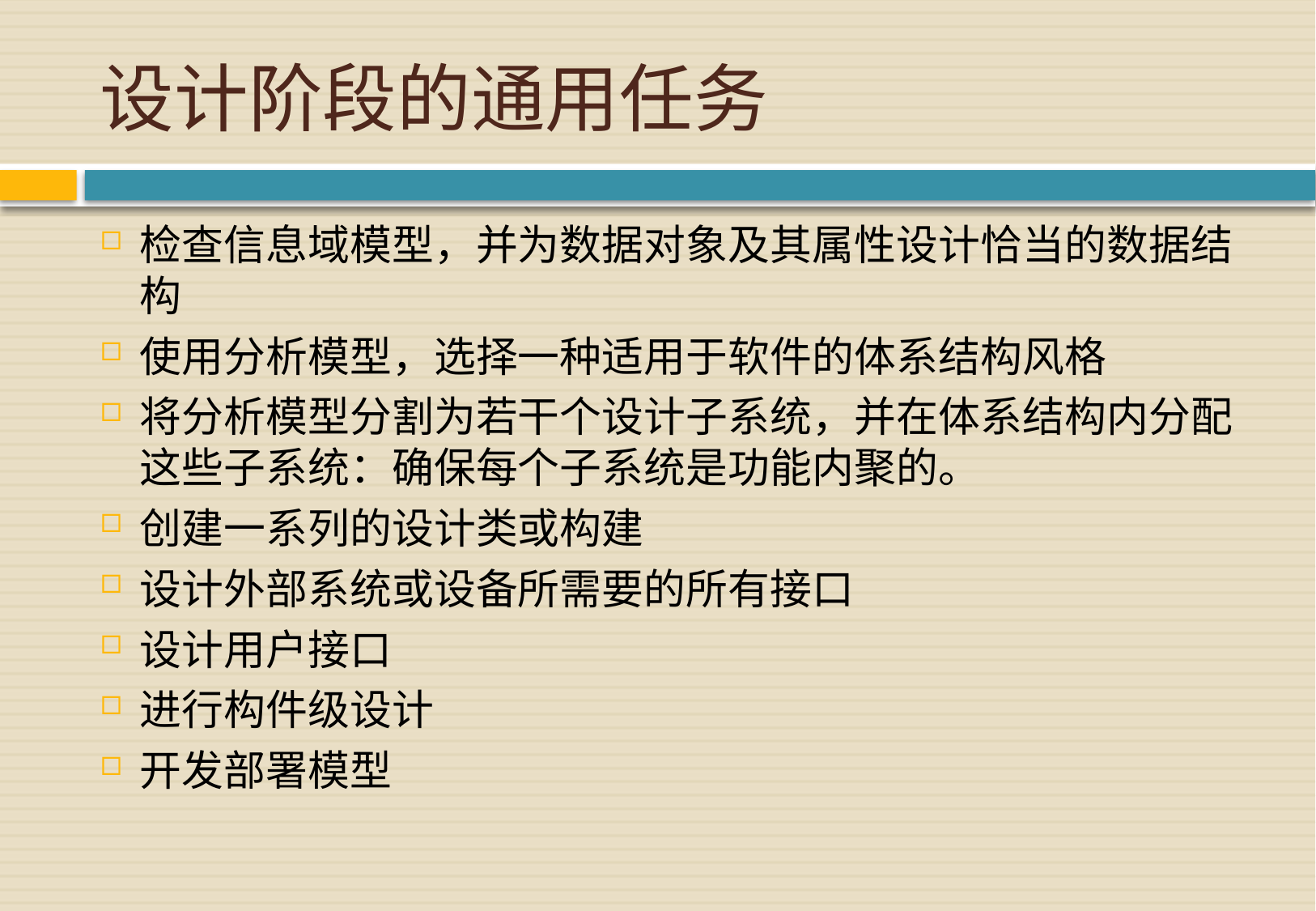

# 设计阶段的通用任务
检查信息域模型，并为数据对象及其属性设计恰当的数据结构
使用分析模型，选择一种适用于软件的体系结构风格
将分析模型分割为若干个设计子系统，并在体系结构内分配这些子系统：确保每个子系统是功能内聚的。
创建一系列的设计类或构建
设计外部系统或设备所需要的所有接口
设计用户接口
进行构件级设计
开发部署模型